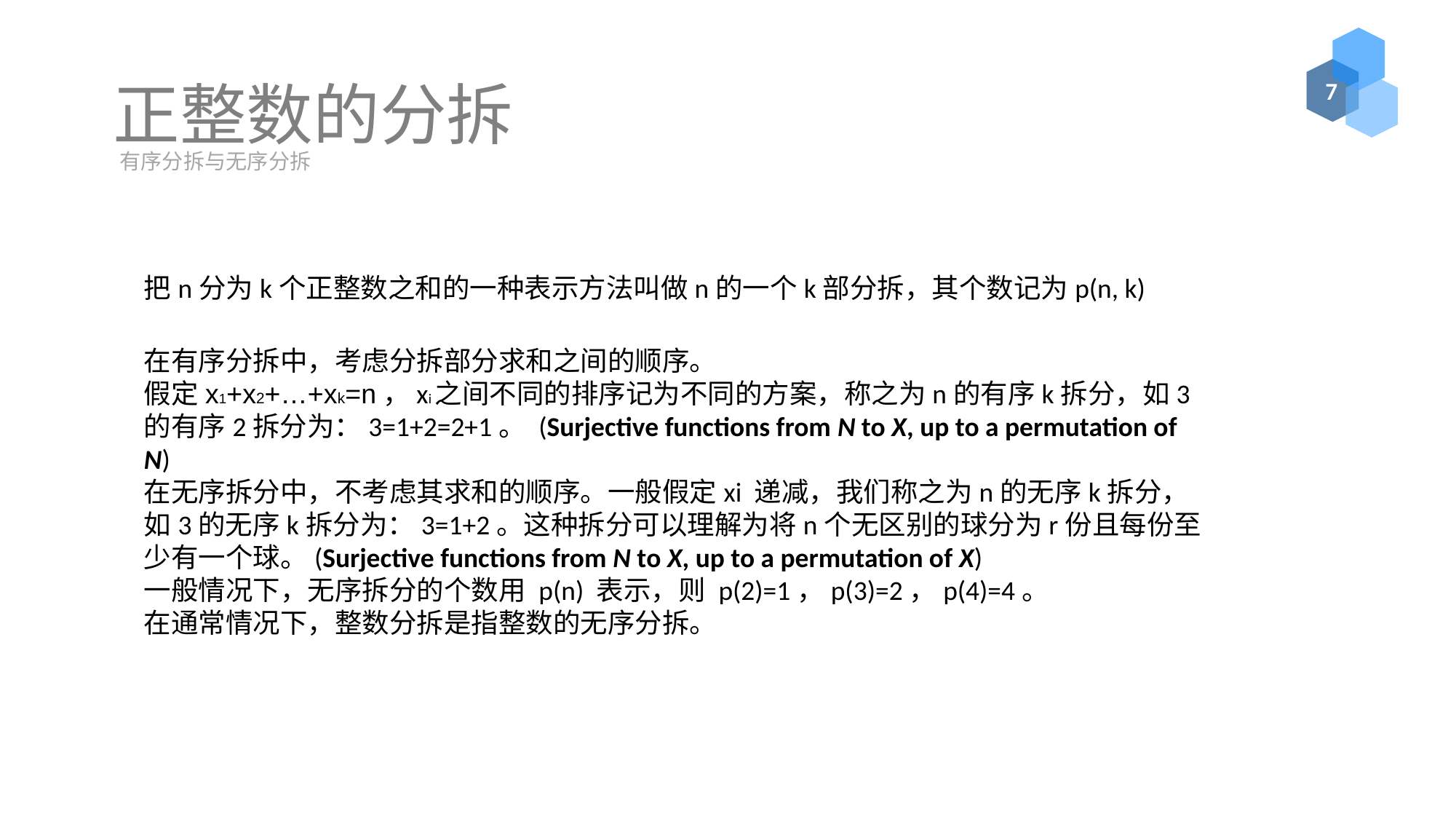

# 正整数的分拆
有序分拆与无序分拆
把n分为k个正整数之和的一种表示方法叫做n的一个k部分拆，其个数记为p(n, k)
在有序分拆中，考虑分拆部分求和之间的顺序。
假定x1+x2+…+xk=n，xi之间不同的排序记为不同的方案，称之为n的有序k拆分，如3的有序2拆分为：3=1+2=2+1。 (Surjective functions from N to X, up to a permutation of N)
在无序拆分中，不考虑其求和的顺序。一般假定xi 递减，我们称之为n的无序k拆分，如3的无序k拆分为：3=1+2。这种拆分可以理解为将n个无区别的球分为r份且每份至少有一个球。(Surjective functions from N to X, up to a permutation of X)
一般情况下，无序拆分的个数用 p(n) 表示，则 p(2)=1，p(3)=2，p(4)=4。
在通常情况下，整数分拆是指整数的无序分拆。

Lorem ipsum dolor sit amet, consectetuer adipiscing elit, sed diam nonummy. Lorem ipsum dolor sit amet, consectetuer. Lorem ipsum dolor sit amet, consectetuer adipiscing elit, sed diam nonumm.

Lorem ipsum dolor sit amet, consectetuer adipiscing elit, sed diam nonummy. Lorem ipsum dolor sit amet, consectetuer. Lorem ipsum dolor sit amet, consectetuer adipiscing elit, sed diam nonumm.